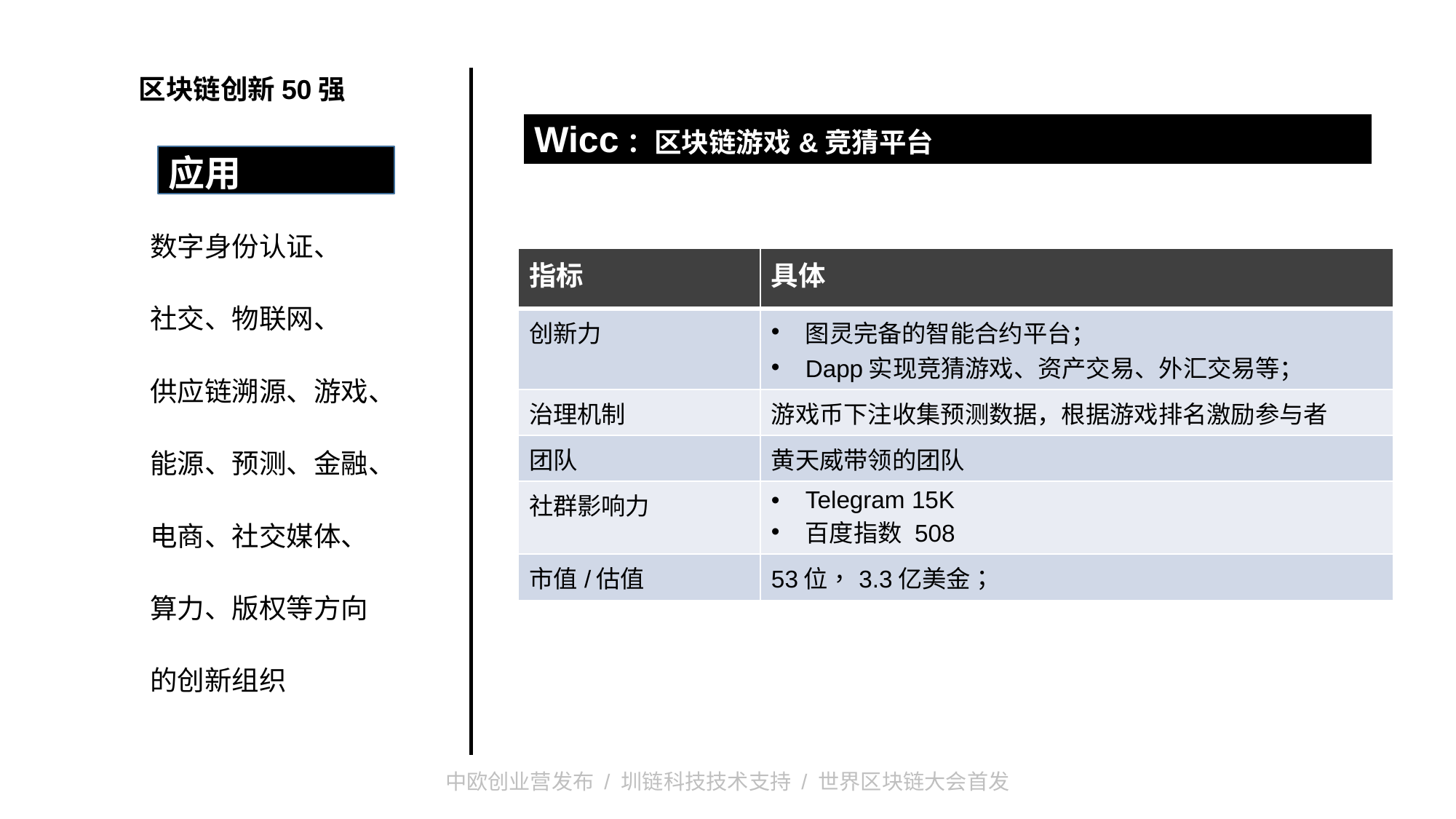

区块链创新50强
| Wicc：区块链游戏&竞猜平台 |
| --- |
|  |
应用
数字身份认证、
社交、物联网、
供应链溯源、游戏、
能源、预测、金融、
电商、社交媒体、
算力、版权等方向
的创新组织
| 指标 | 具体 |
| --- | --- |
| 创新力 | 图灵完备的智能合约平台； Dapp实现竞猜游戏、资产交易、外汇交易等； |
| 治理机制 | 游戏币下注收集预测数据，根据游戏排名激励参与者 |
| 团队 | 黄天威带领的团队 |
| 社群影响力 | Telegram 15K 百度指数 508 |
| 市值/估值 | 53位，3.3亿美金； |
中欧创业营发布 / 圳链科技技术支持 / 世界区块链大会首发